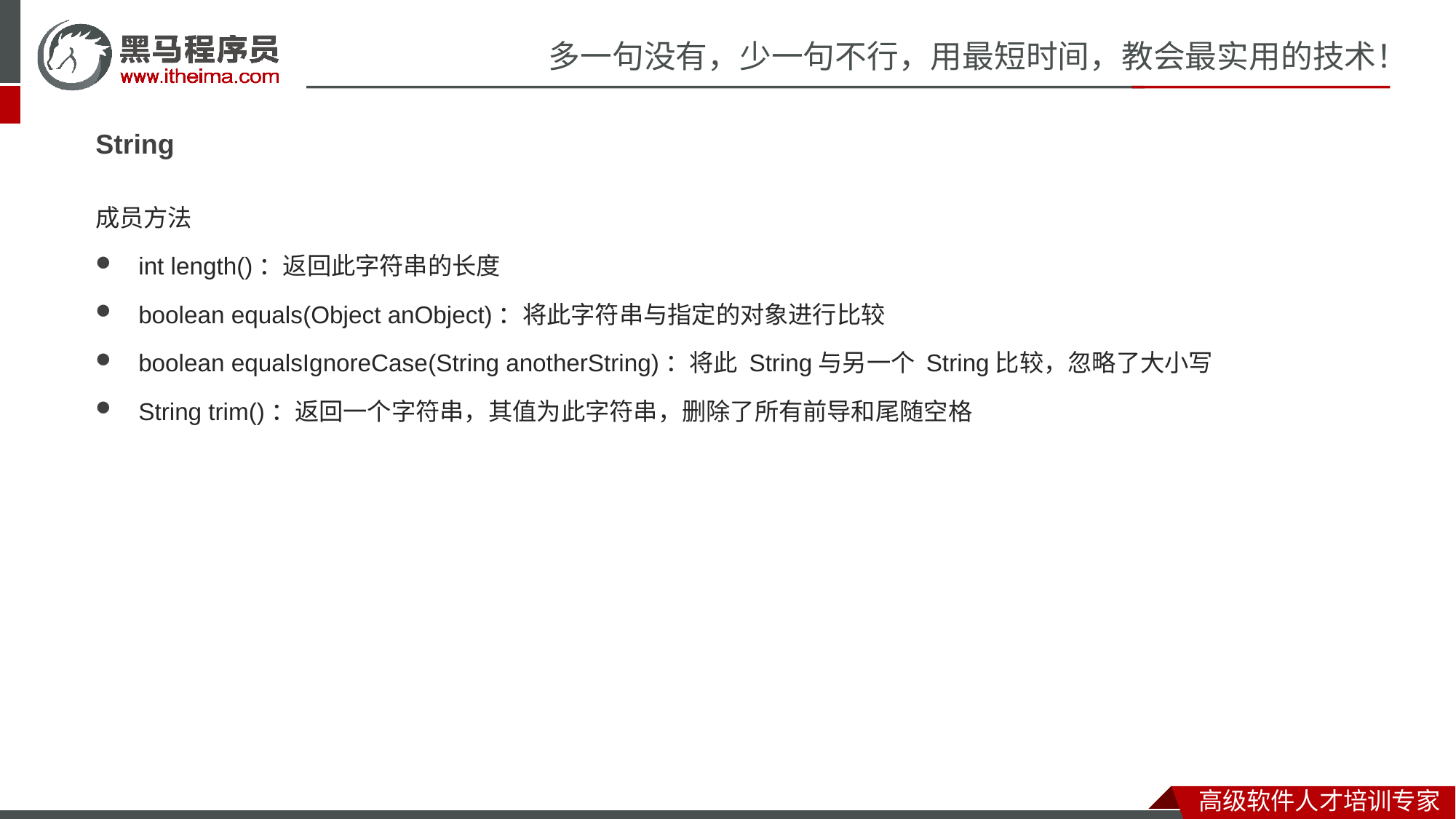

String
成员方法
int length()：返回此字符串的长度
boolean equals​(Object anObject)：将此字符串与指定的对象进行比较
boolean equalsIgnoreCase​(String anotherString)：将此 String与另一个 String比较，忽略了大小写
String trim()：返回一个字符串，其值为此字符串，删除了所有前导和尾随空格